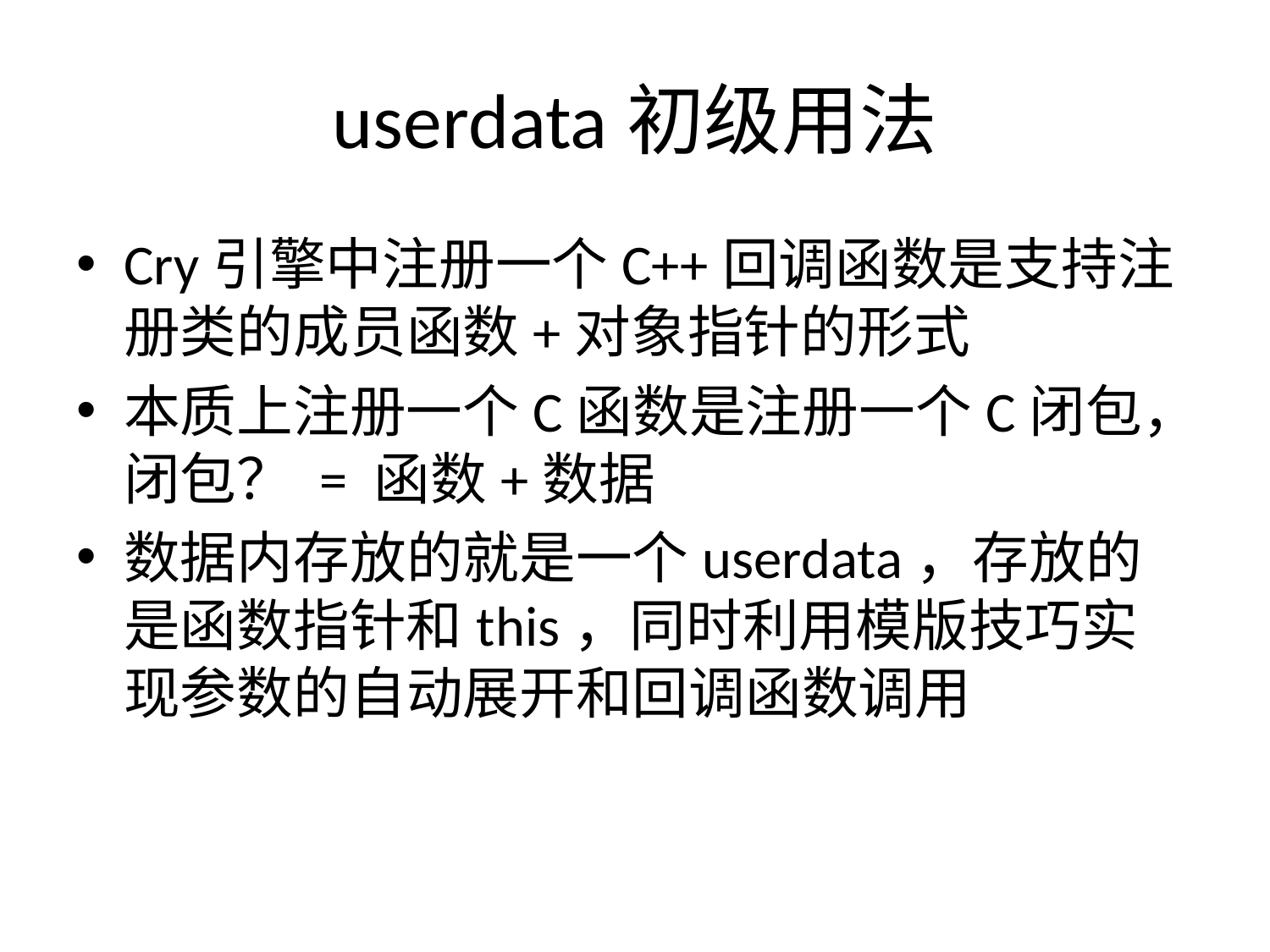

# userdata初级用法
Cry引擎中注册一个C++回调函数是支持注册类的成员函数+对象指针的形式
本质上注册一个C函数是注册一个C闭包，闭包？ = 函数+数据
数据内存放的就是一个userdata，存放的是函数指针和this，同时利用模版技巧实现参数的自动展开和回调函数调用